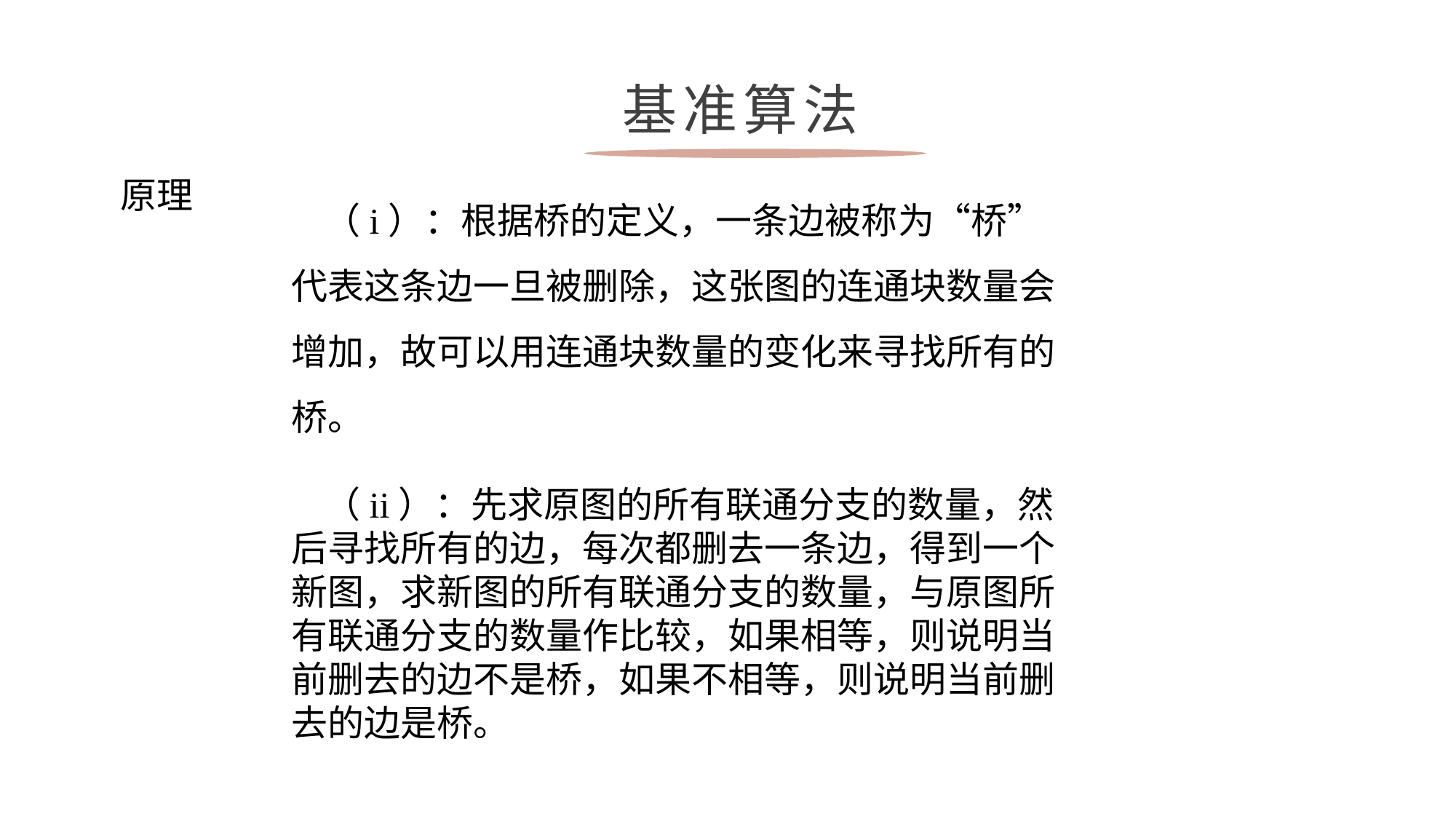

基准算法

原理
（i）：根据桥的定义，一条边被称为“桥”代表这条边一旦被删除，这张图的连通块数量会增加，故可以用连通块数量的变化来寻找所有的桥。

（ii）：先求原图的所有联通分支的数量，然后寻找所有的边，每次都删去一条边，得到一个新图，求新图的所有联通分支的数量，与原图所有联通分支的数量作比较，如果相等，则说明当前删去的边不是桥，如果不相等，则说明当前删去的边是桥。